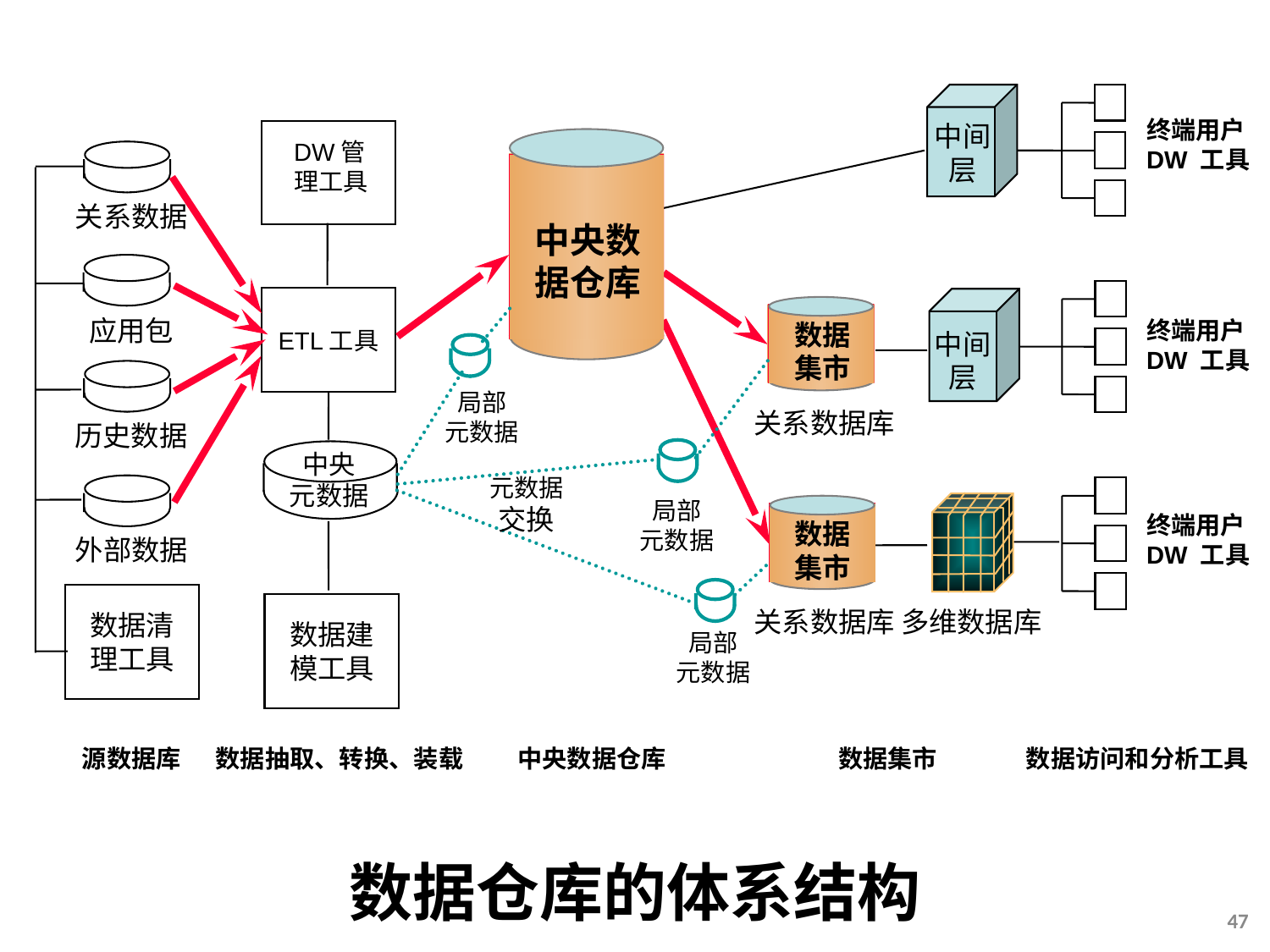

终端用户
DW 工具
中间
层

DW管
理工具

关系数据

中央数
据仓库

应用包

终端用户
DW 工具
数据
集市
ETL工具

中间
层

局部
元数据

关系数据库
历史数据

局部
元数据

中央

元数据
交换
元数据

终端用户
DW 工具

数据
集市

外部数据

局部
元数据
数据清
理工具

关系数据库
多维数据库
数据建模工具

源数据库
数据抽取、转换、装载
中央数据仓库
数据集市
数据访问和分析工具
数据仓库的体系结构
47